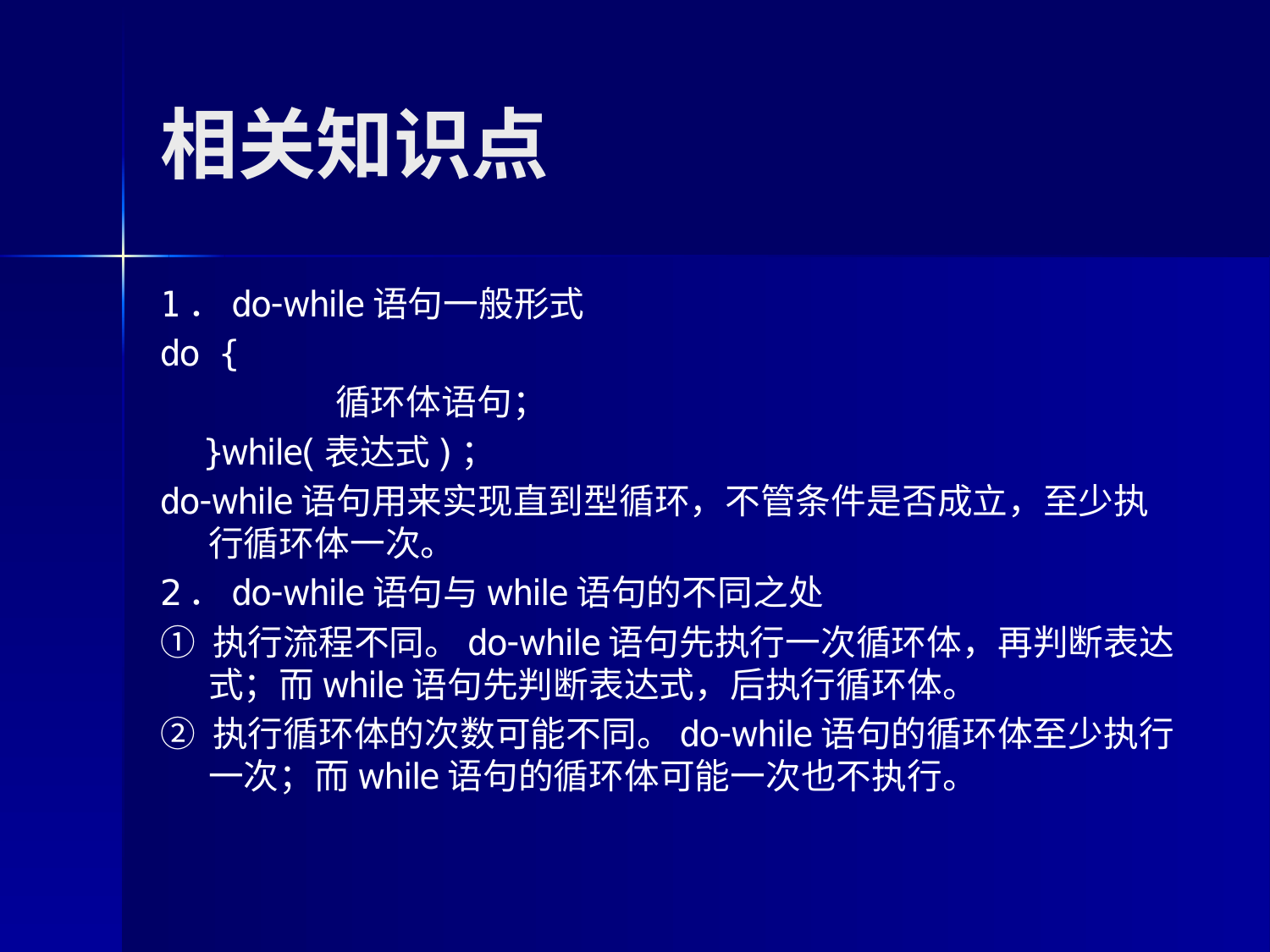

# 相关知识点
1．do-while语句一般形式
do  {
		循环体语句；
    }while(表达式)；
do-while语句用来实现直到型循环，不管条件是否成立，至少执行循环体一次。
2．do-while语句与while语句的不同之处
① 执行流程不同。do-while语句先执行一次循环体，再判断表达式；而while语句先判断表达式，后执行循环体。
② 执行循环体的次数可能不同。do-while语句的循环体至少执行一次；而while语句的循环体可能一次也不执行。